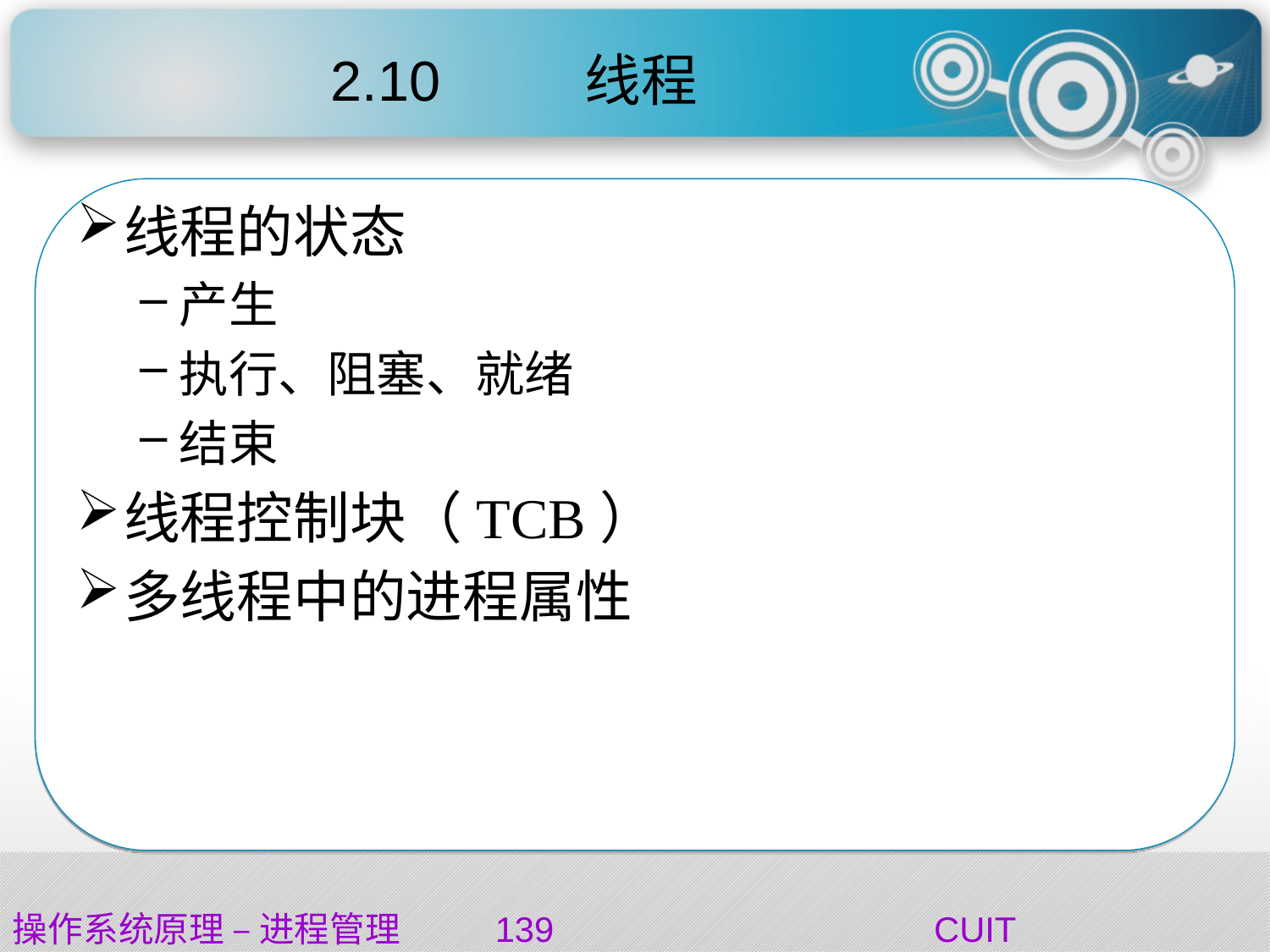

# 2.10		线程
线程的状态
产生
执行、阻塞、就绪
结束
线程控制块（TCB）
多线程中的进程属性